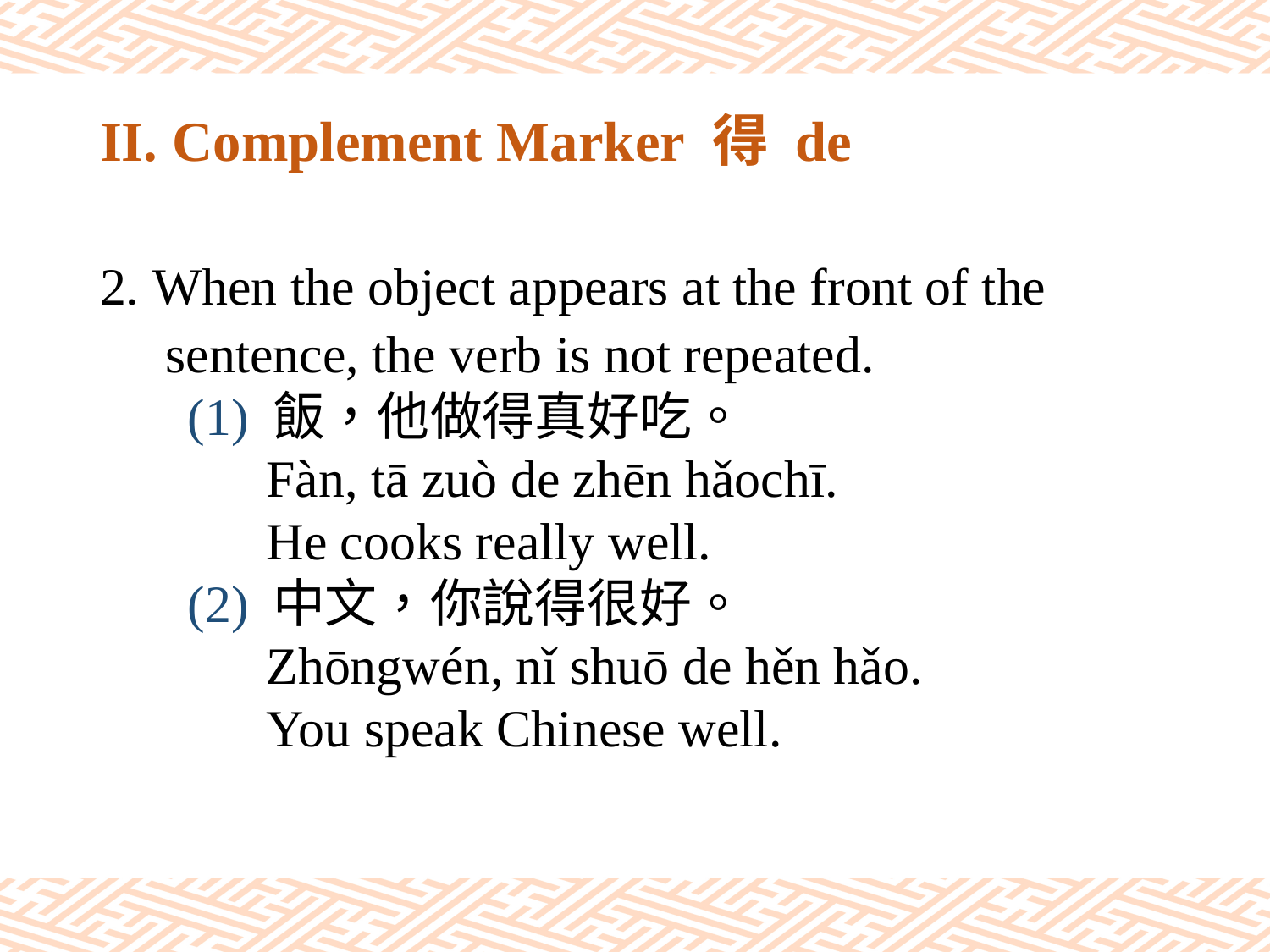

# II. Complement Marker 得 de
2. When the object appears at the front of the
     sentence, the verb is not repeated.
(1) 飯，他做得真好吃。
      Fàn, tā zuò de zhēn hǎochī.
      He cooks really well.
(2) 中文，你說得很好。
      Zhōngwén, nǐ shuō de hěn hǎo.
      You speak Chinese well.